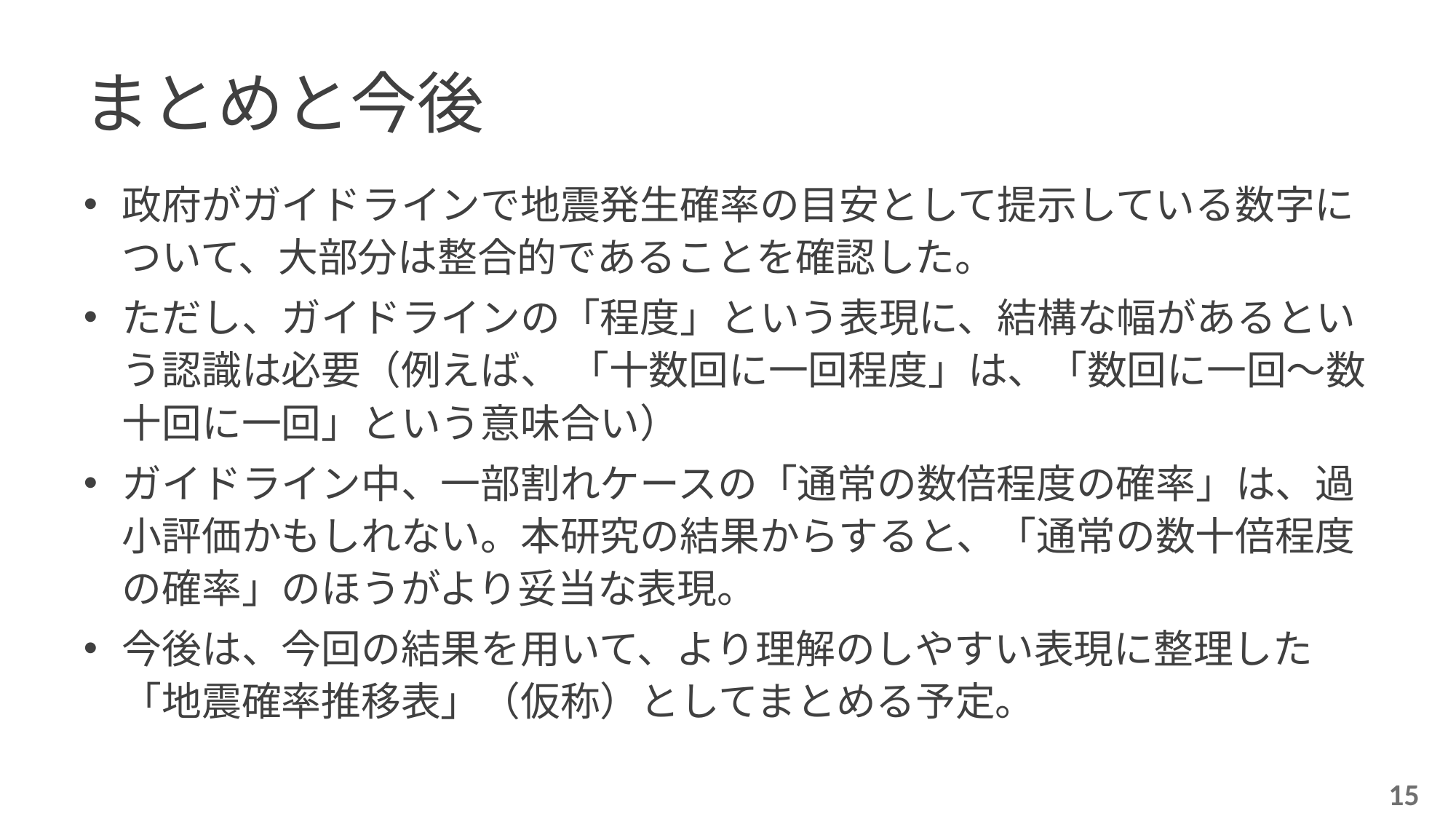

# まとめと今後
政府がガイドラインで地震発生確率の目安として提示している数字について、大部分は整合的であることを確認した。
ただし、ガイドラインの「程度」という表現に、結構な幅があるという認識は必要（例えば、 「十数回に一回程度」は、「数回に一回〜数十回に一回」という意味合い）
ガイドライン中、一部割れケースの「通常の数倍程度の確率」は、過小評価かもしれない。本研究の結果からすると、「通常の数十倍程度の確率」のほうがより妥当な表現。
今後は、今回の結果を用いて、より理解のしやすい表現に整理した「地震確率推移表」（仮称）としてまとめる予定。
15